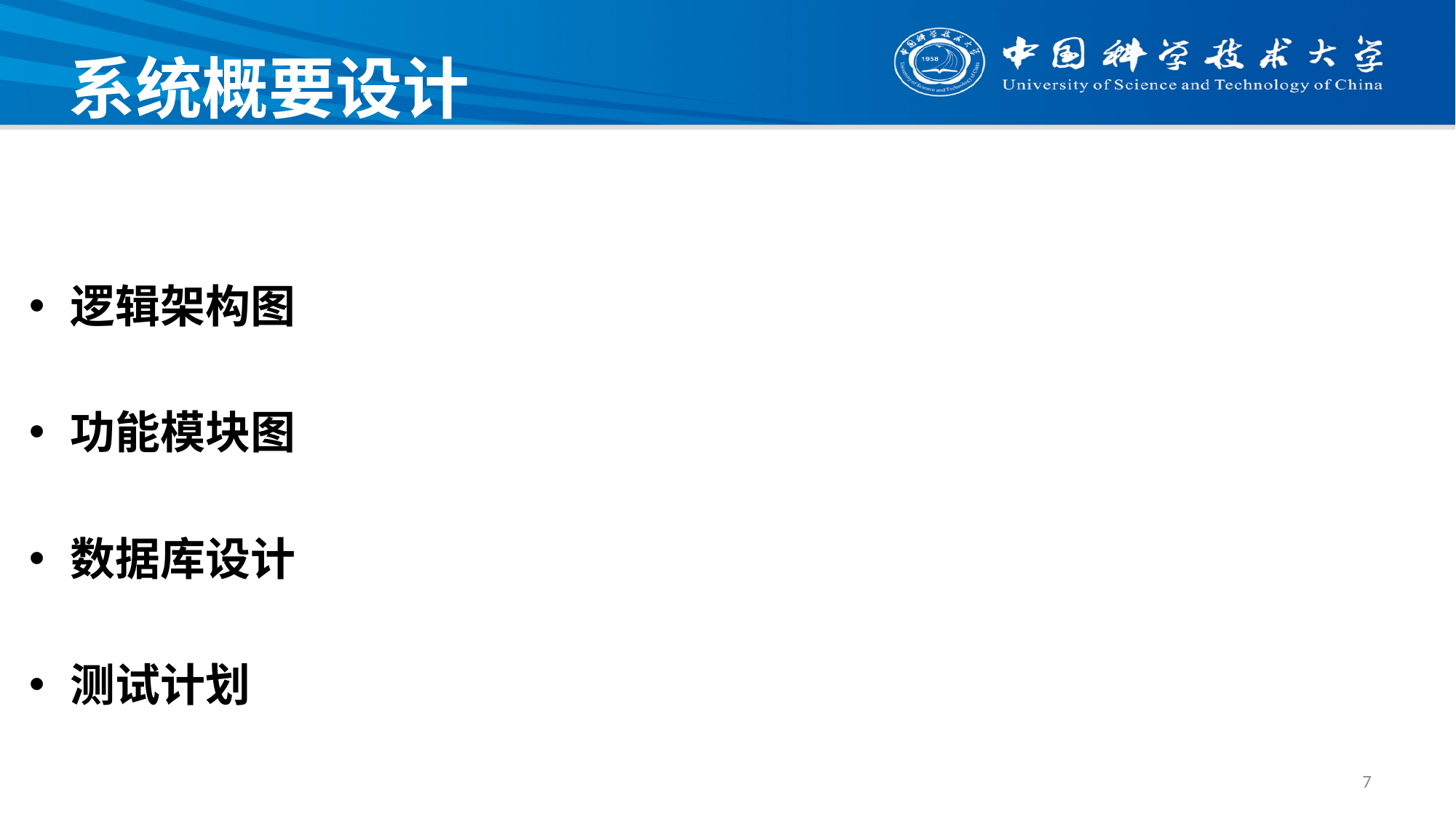

# 系统概要设计

逻辑架构图

功能模块图

数据库设计

测试计划

7